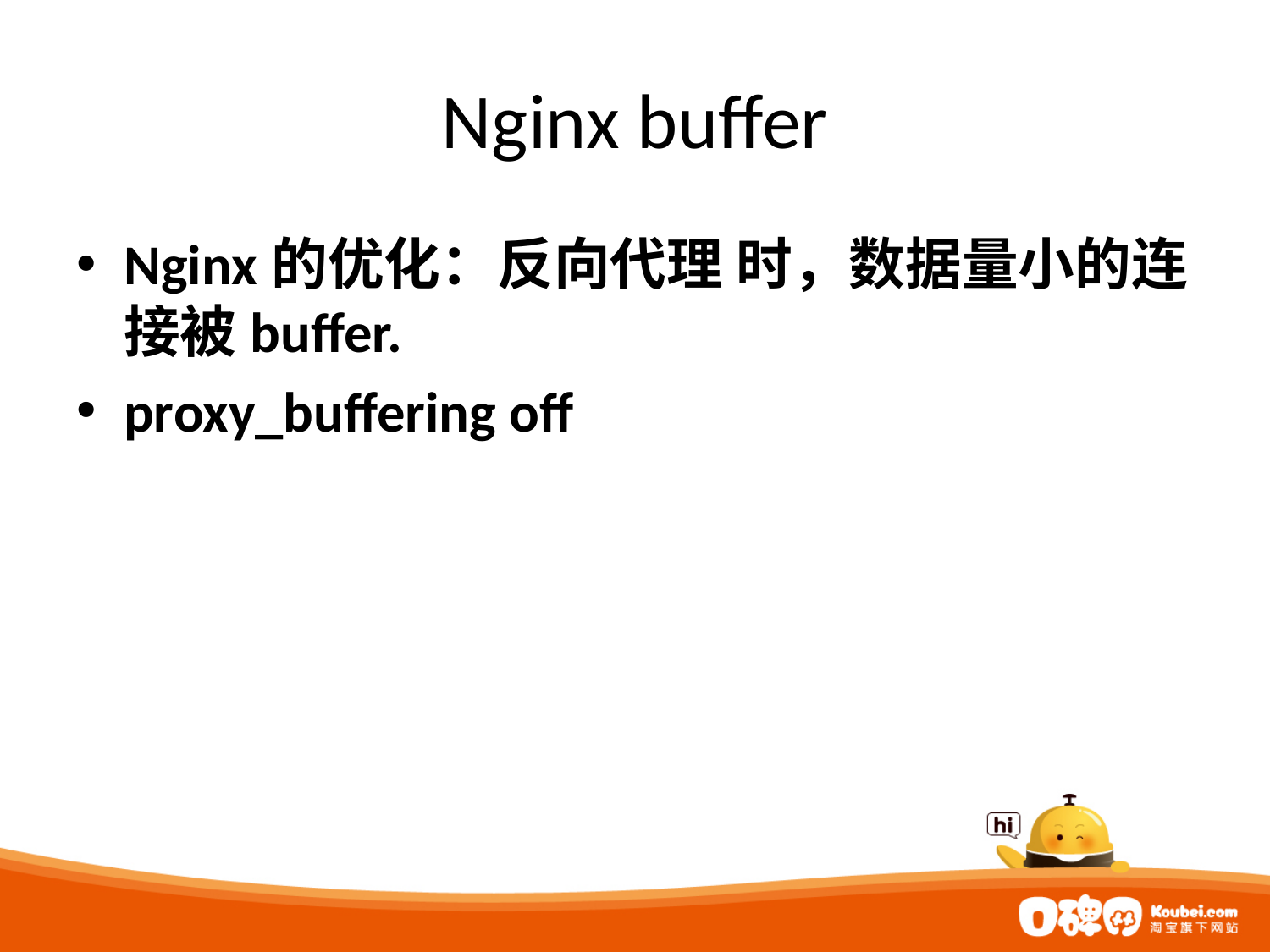

# Nginx buffer
Nginx的优化：反向代理 时，数据量小的连接被buffer.
proxy_buffering off